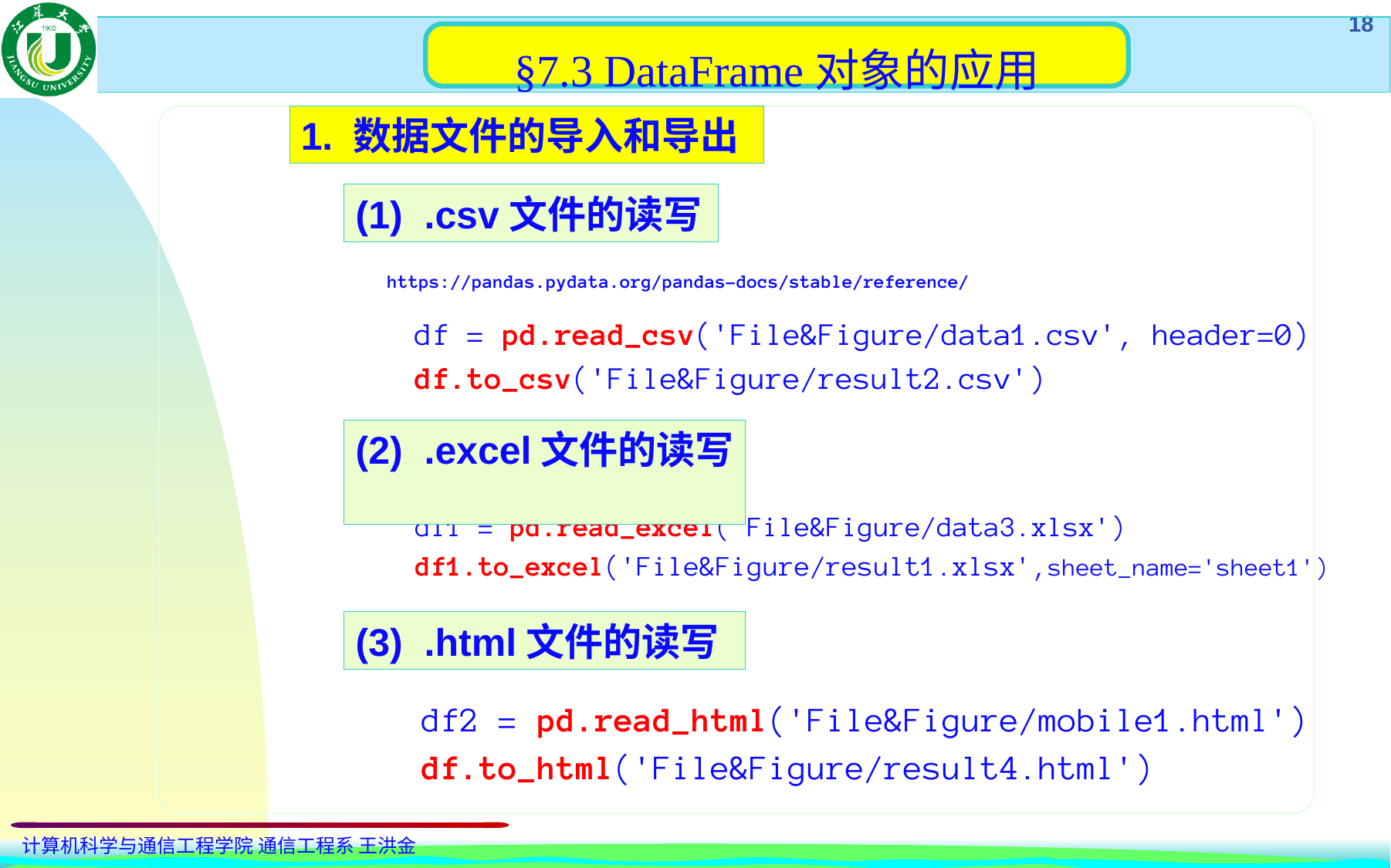

§7.3 DataFrame对象的应用
1. 数据文件的导入和导出
(1)  .csv文件的读写
https://pandas.pydata.org/pandas-docs/stable/reference/
df = pd.read_csv('File&Figure/data1.csv', header=0)
df.to_csv('File&Figure/result2.csv')
(2)  .excel文件的读写
df1 = pd.read_excel('File&Figure/data3.xlsx')
df1.to_excel('File&Figure/result1.xlsx',sheet_name='sheet1')
(3)  .html文件的读写
df2 = pd.read_html('File&Figure/mobile1.html')
df.to_html('File&Figure/result4.html')